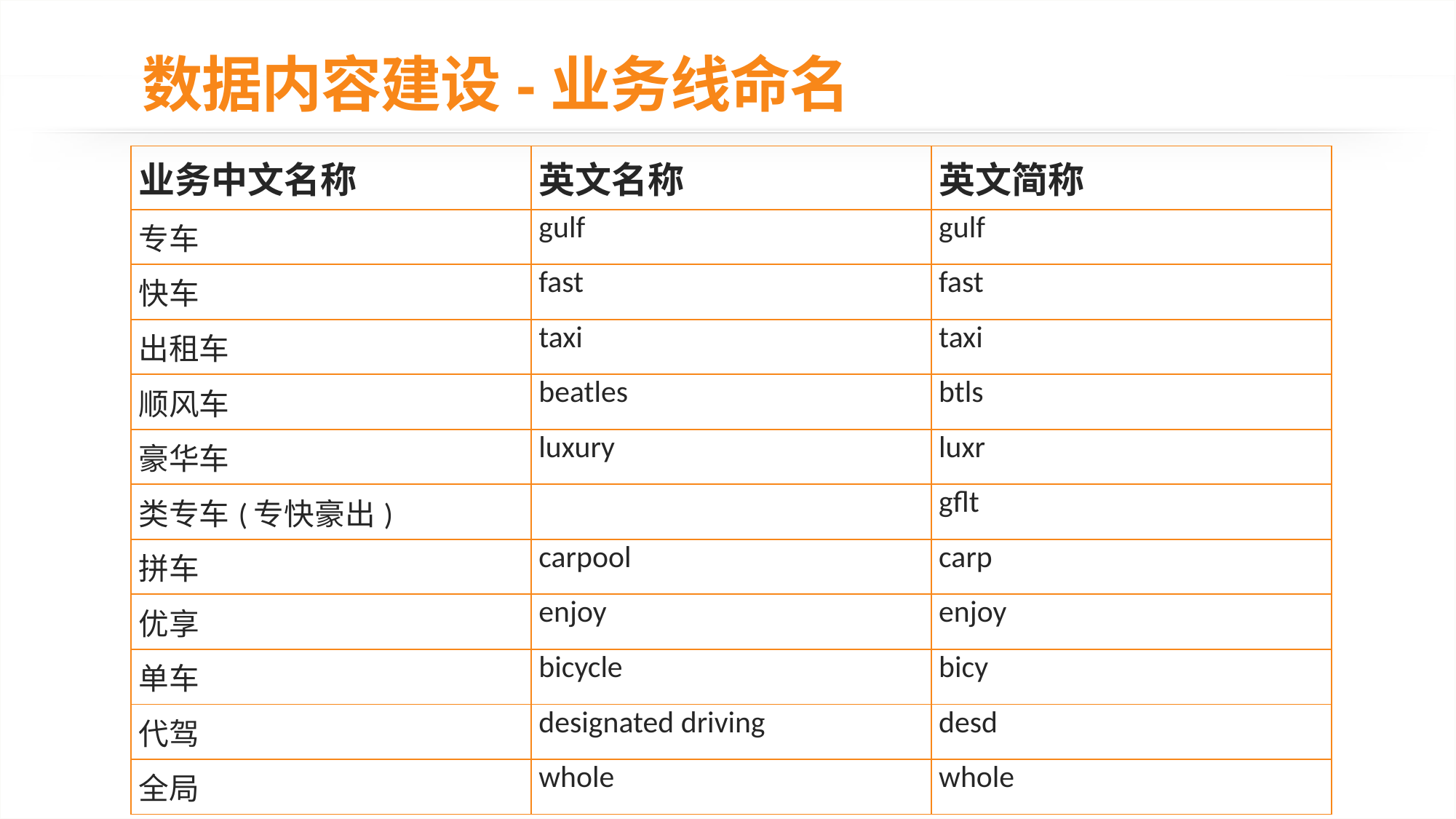

# 数据内容建设-业务线命名
| 业务中文名称 | 英文名称 | 英文简称 |
| --- | --- | --- |
| 专车 | gulf | gulf |
| 快车 | fast | fast |
| 出租车 | taxi | taxi |
| 顺风车 | beatles | btls |
| 豪华车 | luxury | luxr |
| 类专车(专快豪出) |  | gflt |
| 拼车 | carpool | carp |
| 优享 | enjoy | enjoy |
| 单车 | bicycle | bicy |
| 代驾 | designated driving | desd |
| 全局 | whole | whole |